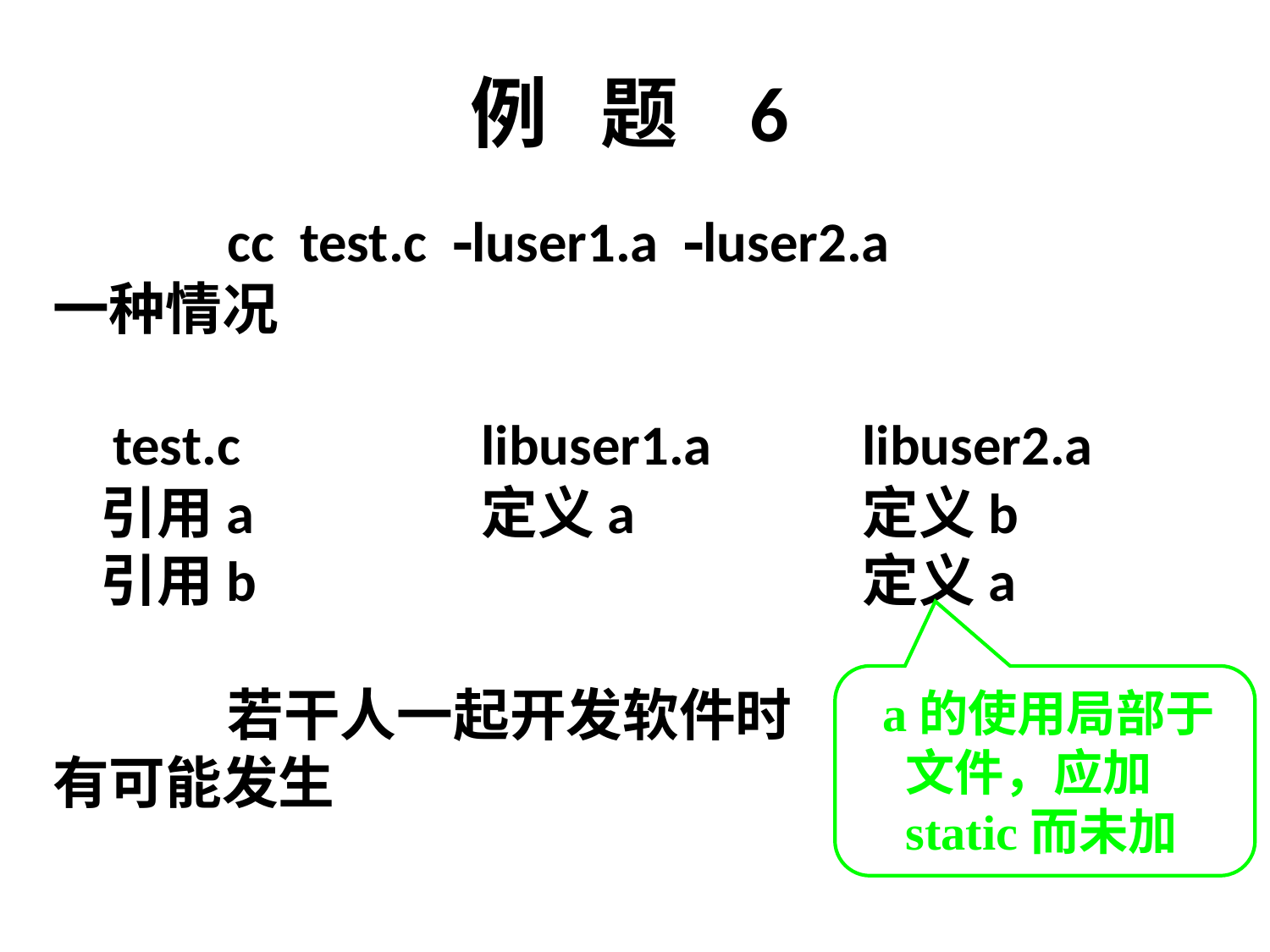

# 例   题   6
		cc  test.c  −luser1.a  −luser2.a
一种情况

	 test.c		libuser1.a		libuser2.a
	引用a		定义a		定义b
	引用b					定义a

		若干人一起开发软件时
有可能发生
  a的使用局部于文件，应加static而未加